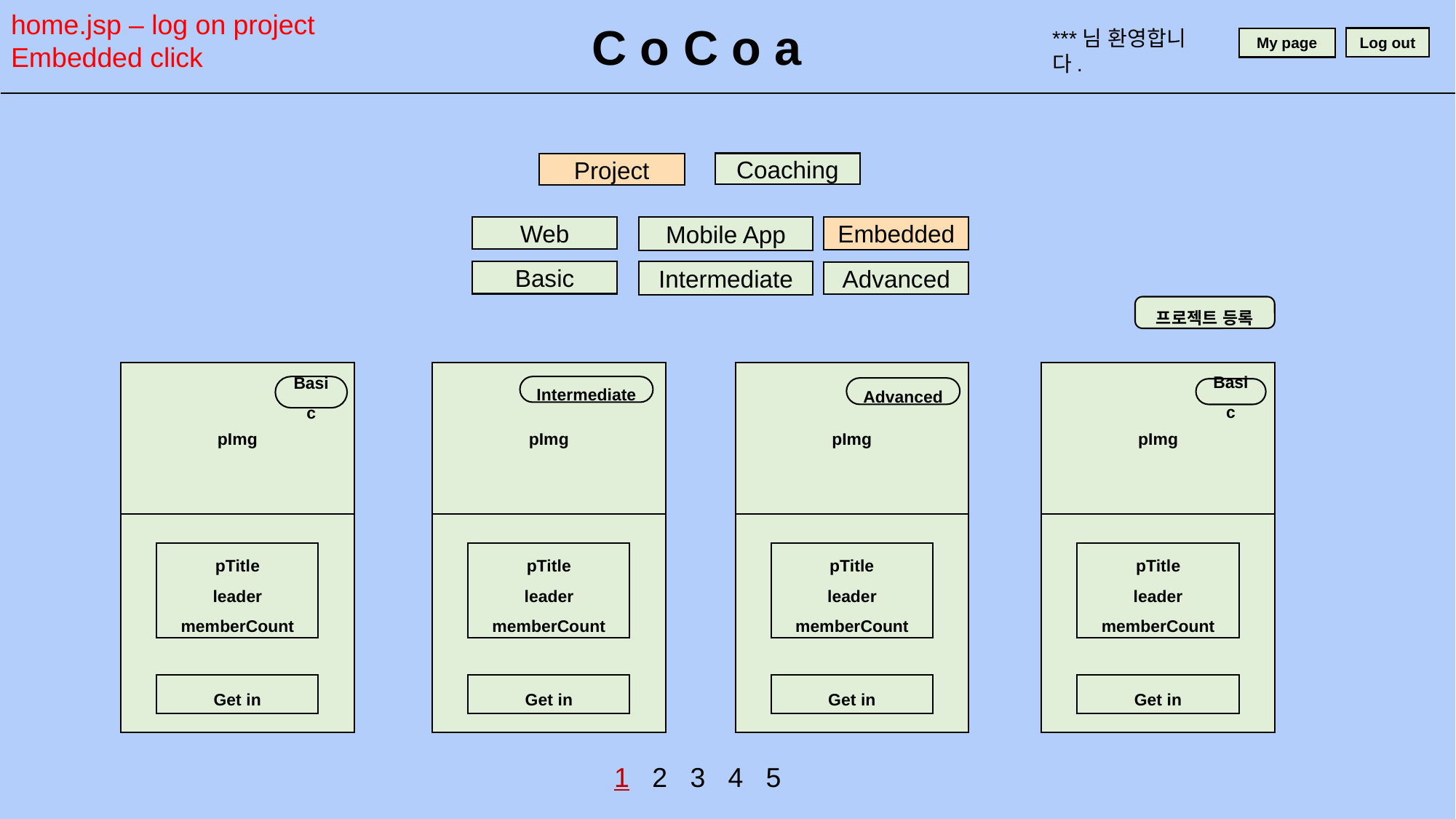

home.jsp – log on project Embedded click
C o C o a
***님 환영합니다.
Log out
My page
Coaching
Project
Mobile App
Embedded
Web
Intermediate
Basic
Advanced
프로젝트 등록
pImg
pImg
Intermediate

pTitle
leader
memberCount
Get in
pImg
Advanced

pTitle
leader
memberCount
Get in
pImg
Basic

pTitle
leader
memberCount
Get in
Basic

pTitle
leader
memberCount
Get in
1   2   3   4   5